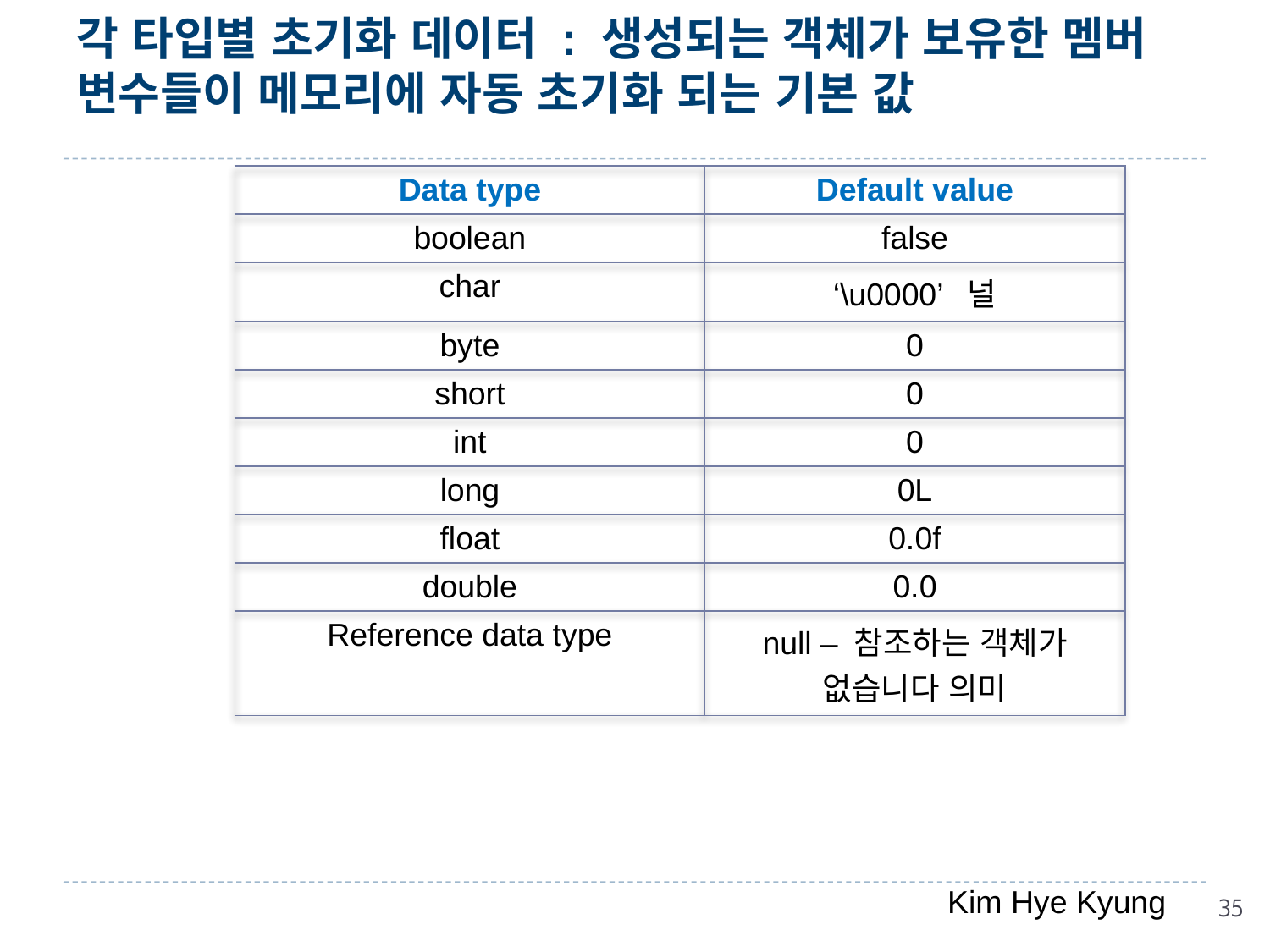

# 각 타입별 초기화 데이터 : 생성되는 객체가 보유한 멤버 변수들이 메모리에 자동 초기화 되는 기본 값
| Data type | Default value |
| --- | --- |
| boolean | false |
| char | ‘\u0000’ 널 |
| byte | 0 |
| short | 0 |
| int | 0 |
| long | 0L |
| float | 0.0f |
| double | 0.0 |
| Reference data type | null – 참조하는 객체가 없습니다 의미 |
35